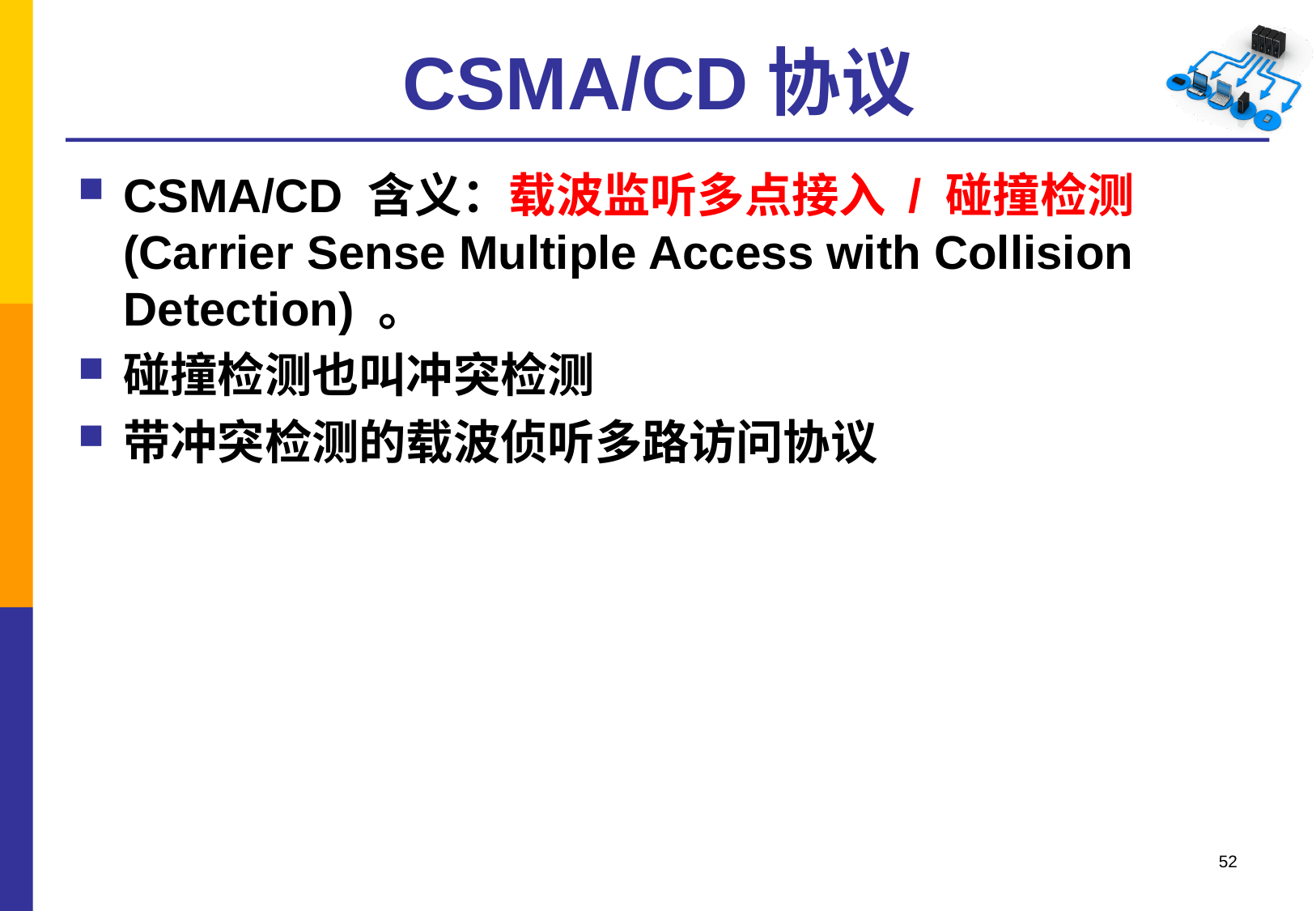

# CSMA/CD协议
CSMA/CD 含义：载波监听多点接入 / 碰撞检测  (Carrier Sense Multiple Access with Collision Detection) 。
碰撞检测也叫冲突检测
带冲突检测的载波侦听多路访问协议
52